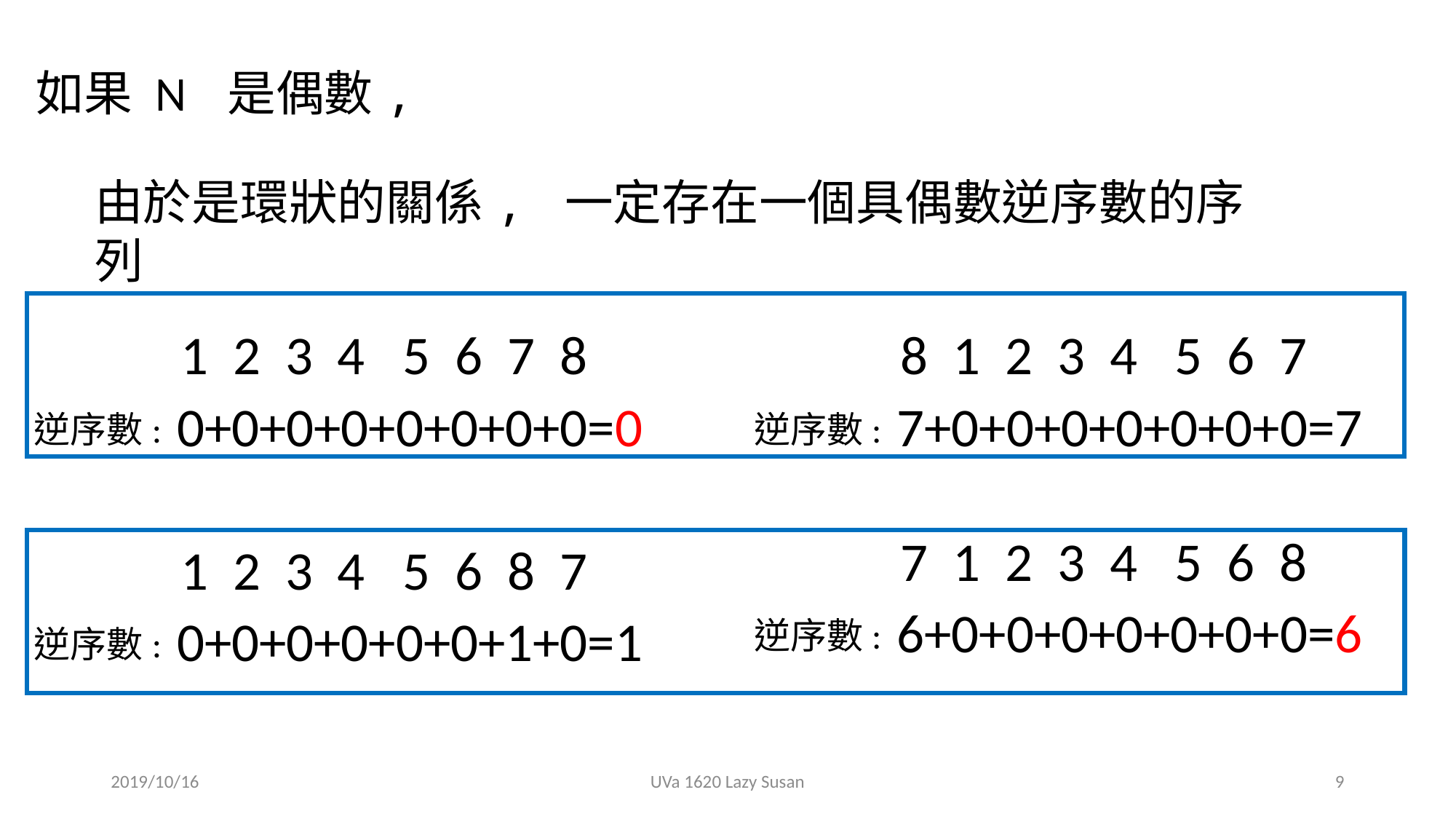

如果 N 是偶數,
由於是環狀的關係, 一定存在一個具偶數逆序數的序列

1  2  3  4   5  6  7  8
8  1  2  3  4   5  6  7
0+0+0+0+0+0+0+0=0
7+0+0+0+0+0+0+0=7
逆序數:
逆序數:
7  1  2  3  4   5  6  8
1  2  3  4   5  6  8  7

6+0+0+0+0+0+0+0=6
0+0+0+0+0+0+1+0=1
逆序數:
逆序數:
2019/10/16
UVa 1620 Lazy Susan
9